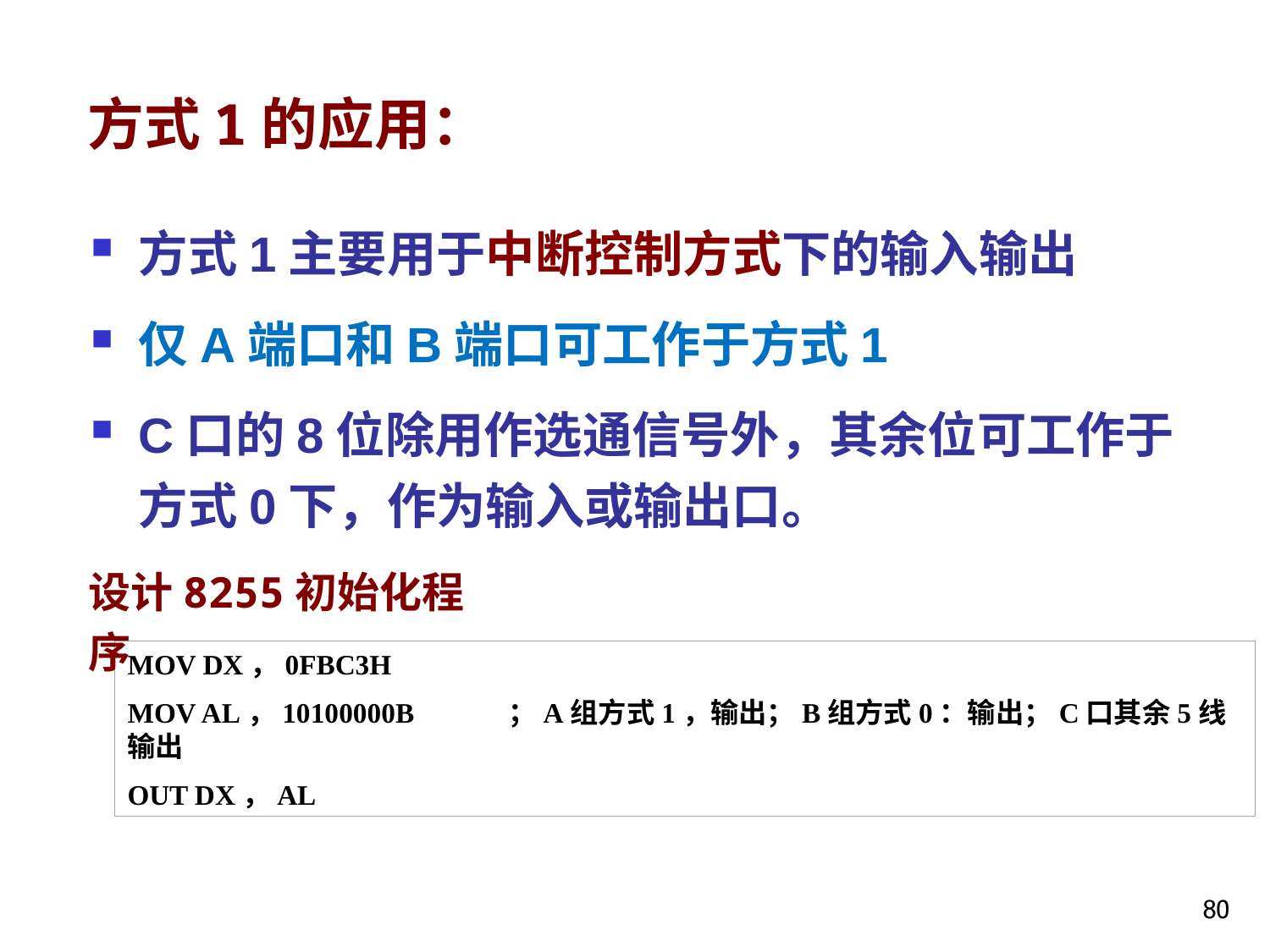

# 方式1的应用：
方式1主要用于中断控制方式下的输入输出
仅A端口和B端口可工作于方式1
C口的8位除用作选通信号外，其余位可工作于方式0下，作为输入或输出口。
设计8255初始化程序
MOV DX，0FBC3H
MOV AL，10100000B	；A组方式1，输出；B组方式0：输出；C口其余5线输出
OUT DX，AL
80